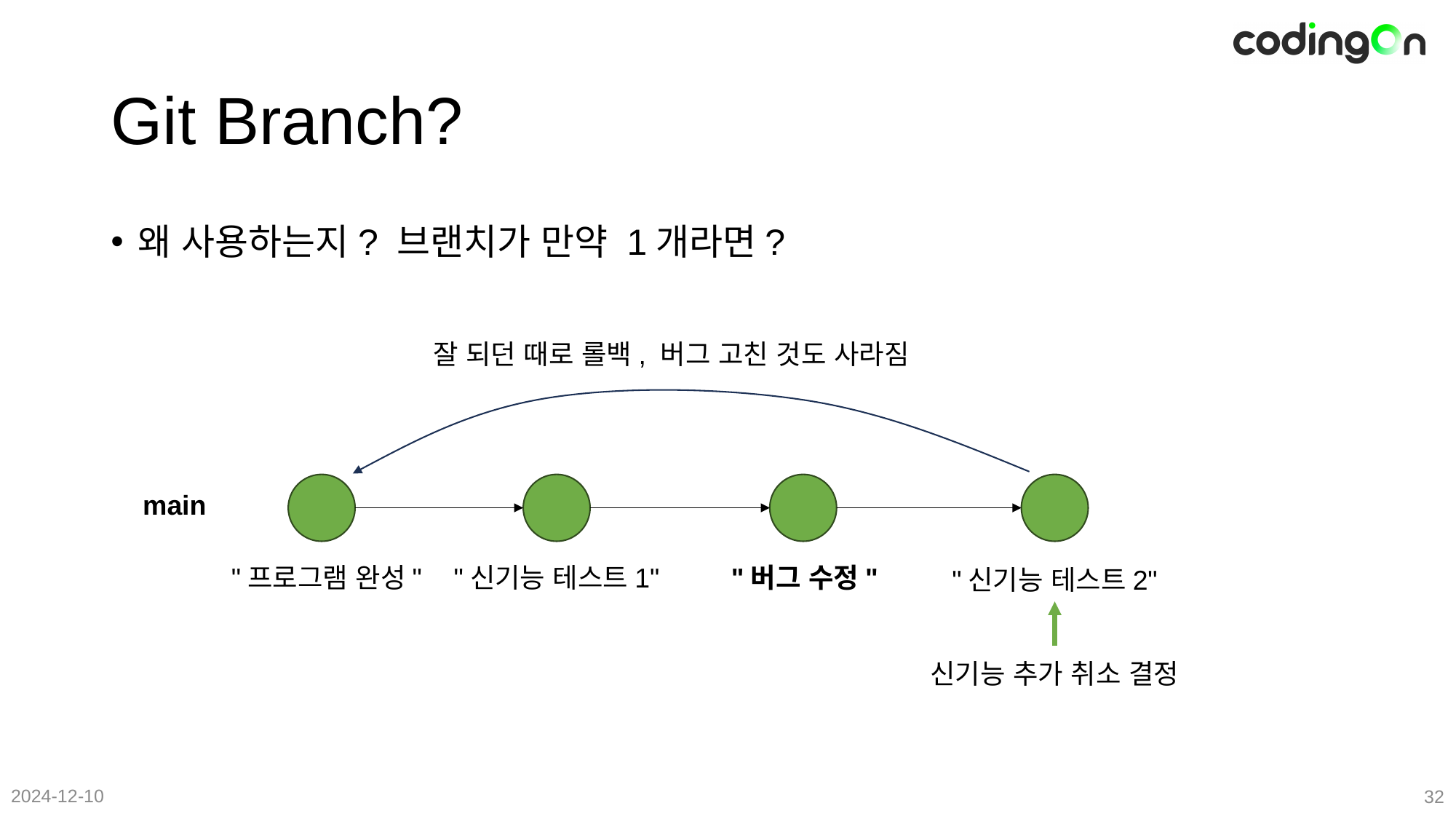

# Git Branch?
왜 사용하는지? 브랜치가 만약 1개라면?

잘 되던 때로 롤백, 버그 고친 것도 사라짐

main
"프로그램 완성"
"신기능 테스트1"
"버그 수정"
"신기능 테스트2"
신기능 추가 취소 결정
2024-12-10
32